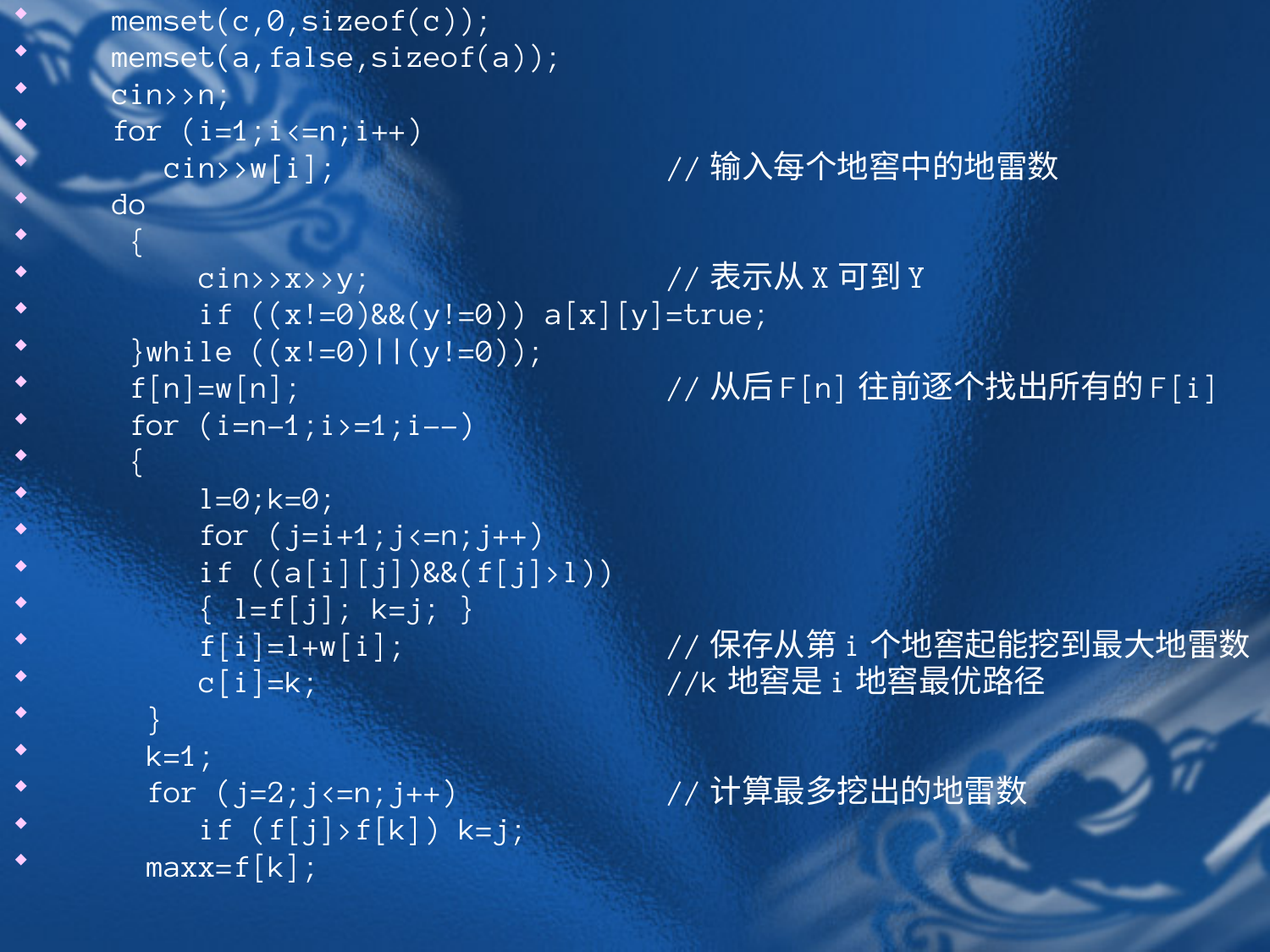

memset(c,0,sizeof(c));
   memset(a,false,sizeof(a));
   cin>>n;
   for (i=1;i<=n;i++)
      cin>>w[i];                   //输入每个地窖中的地雷数
   do
    {
        cin>>x>>y;                 //表示从X可到Y
        if ((x!=0)&&(y!=0)) a[x][y]=true;
    }while ((x!=0)||(y!=0));
    f[n]=w[n];                     //从后F[n]往前逐个找出所有的F[i]
    for (i=n-1;i>=1;i--)
    {
        l=0;k=0;
        for (j=i+1;j<=n;j++)
        if ((a[i][j])&&(f[j]>l))
        { l=f[j]; k=j; }
        f[i]=l+w[i];               //保存从第i个地窖起能挖到最大地雷数
        c[i]=k;                    //k地窖是i地窖最优路径
     }
     k=1;
     for (j=2;j<=n;j++)            //计算最多挖出的地雷数
        if (f[j]>f[k]) k=j;
     maxx=f[k];